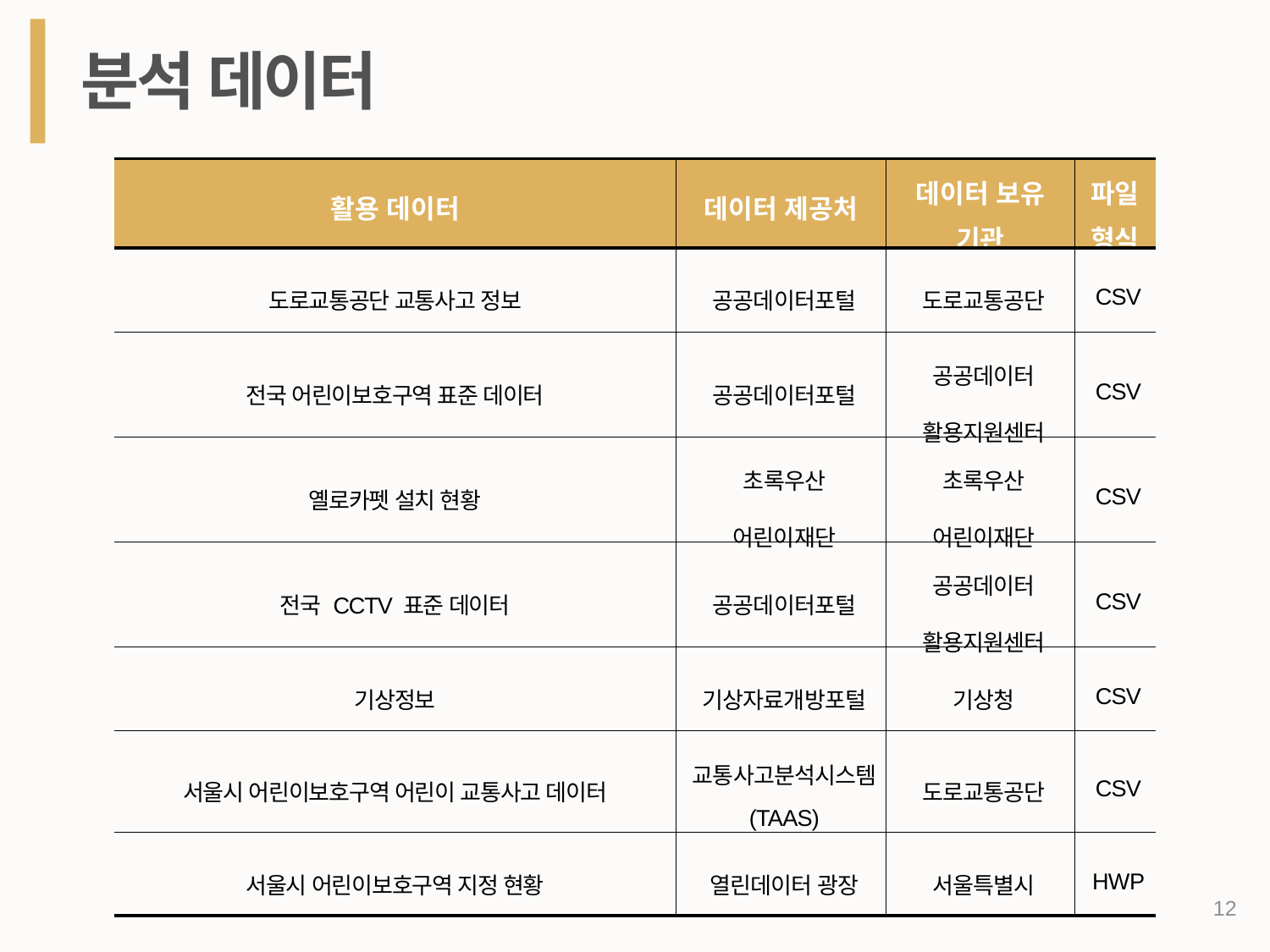

분석 데이터
| 활용 데이터 | 데이터 제공처 | 데이터 보유 기관 | 파일 형식 |
| --- | --- | --- | --- |
| 도로교통공단 교통사고 정보 | 공공데이터포털 | 도로교통공단 | CSV |
| 전국 어린이보호구역 표준 데이터 | 공공데이터포털 | 공공데이터 활용지원센터 | CSV |
| 옐로카펫 설치 현황 | 초록우산 어린이재단 | 초록우산 어린이재단 | CSV |
| 전국 CCTV 표준 데이터 | 공공데이터포털 | 공공데이터 활용지원센터 | CSV |
| 기상정보 | 기상자료개방포털 | 기상청 | CSV |
| 서울시 어린이보호구역 어린이 교통사고 데이터 | 교통사고분석시스템 (TAAS) | 도로교통공단 | CSV |
| 서울시 어린이보호구역 지정 현황 | 열린데이터 광장 | 서울특별시 | HWP |
12